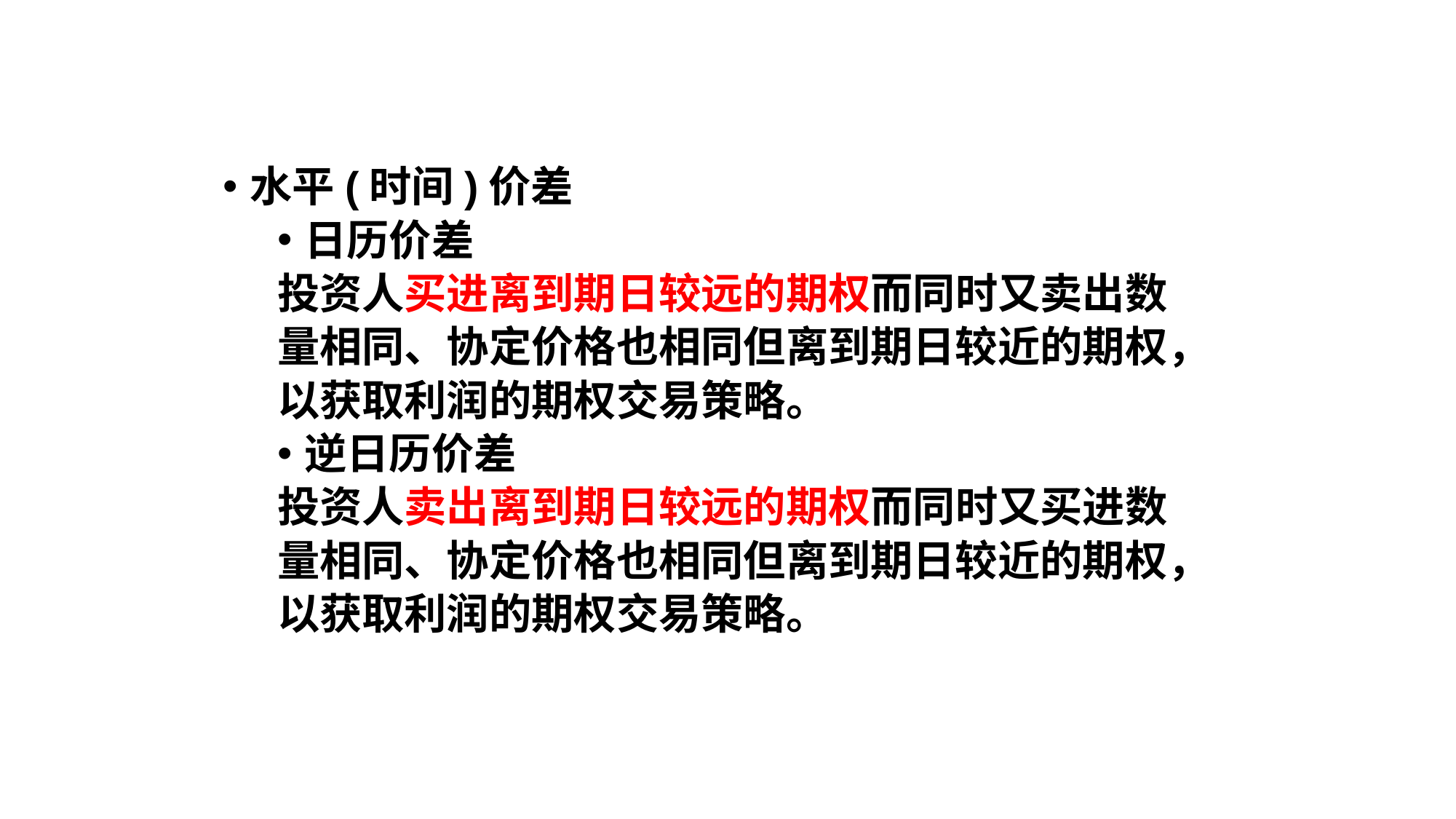

水平(时间)价差
日历价差
投资人买进离到期日较远的期权而同时又卖出数
量相同、协定价格也相同但离到期日较近的期权，
以获取利润的期权交易策略。
逆日历价差
投资人卖出离到期日较远的期权而同时又买进数
量相同、协定价格也相同但离到期日较近的期权，
以获取利润的期权交易策略。